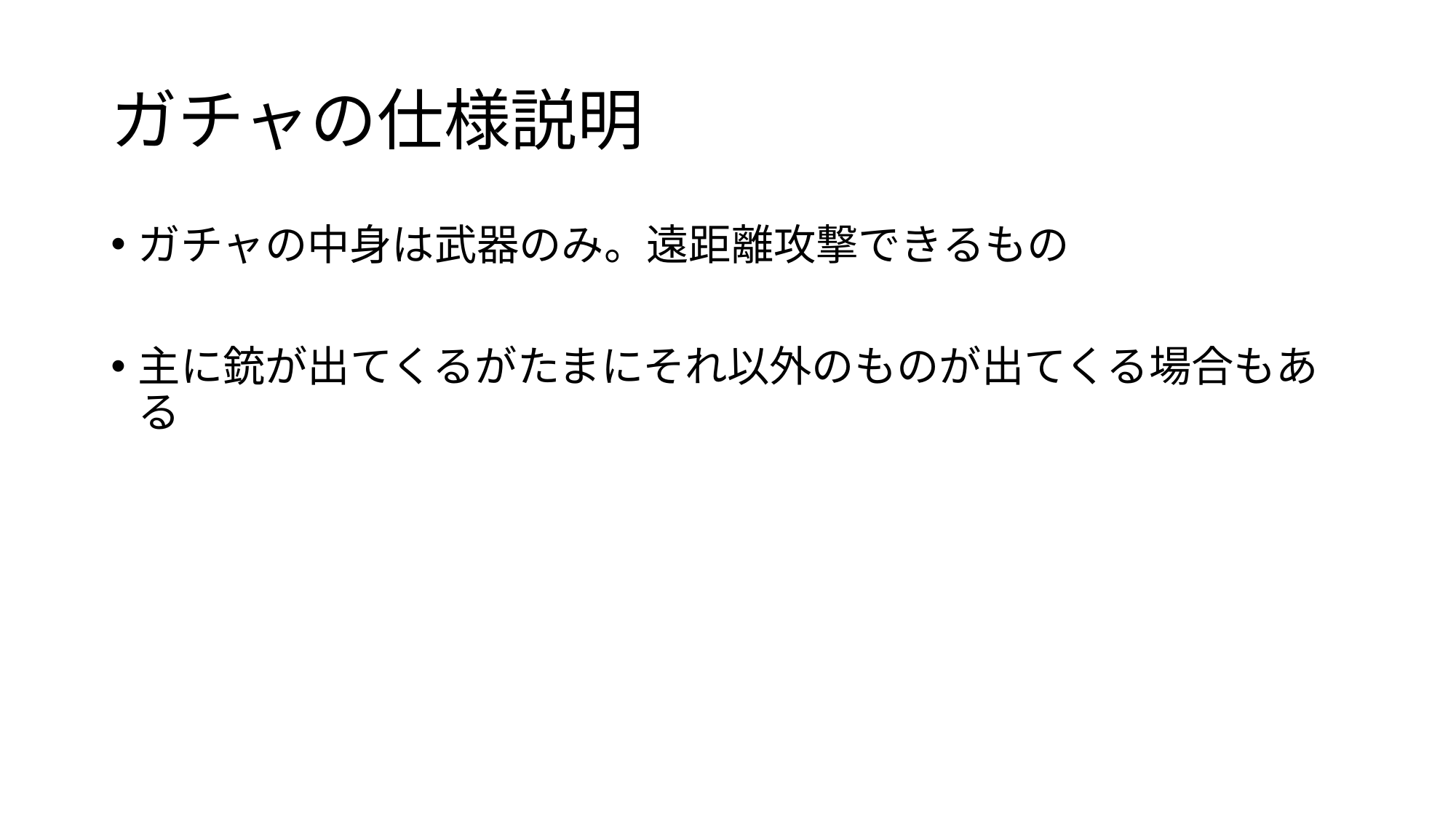

# ガチャの仕様説明
ガチャの中身は武器のみ。遠距離攻撃できるもの

主に銃が出てくるがたまにそれ以外のものが出てくる場合もある